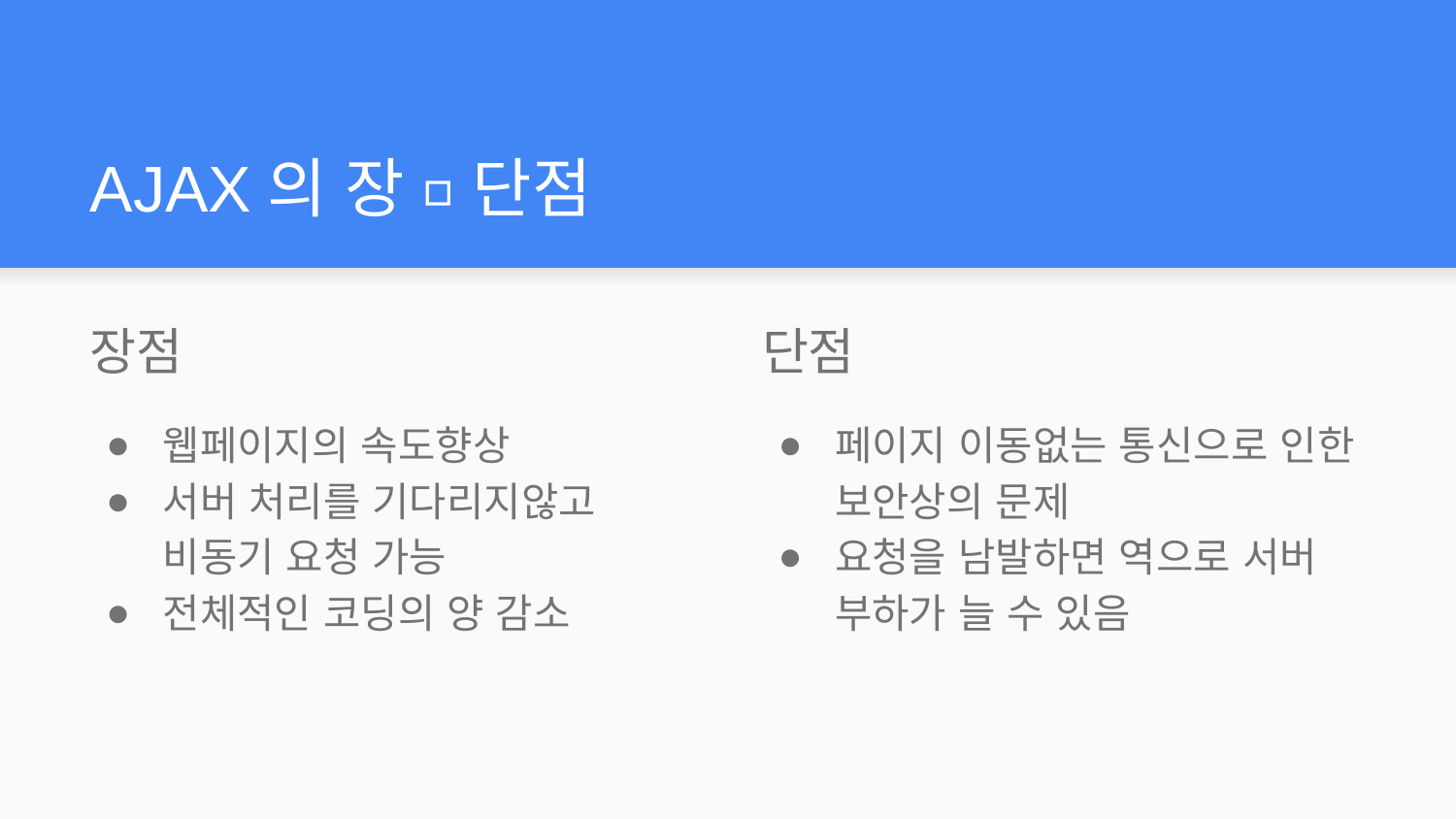

# AJAX의 장 ◽ 단점
장점
웹페이지의 속도향상
서버 처리를 기다리지않고 비동기 요청 가능
전체적인 코딩의 양 감소
단점
페이지 이동없는 통신으로 인한 보안상의 문제
요청을 남발하면 역으로 서버 부하가 늘 수 있음